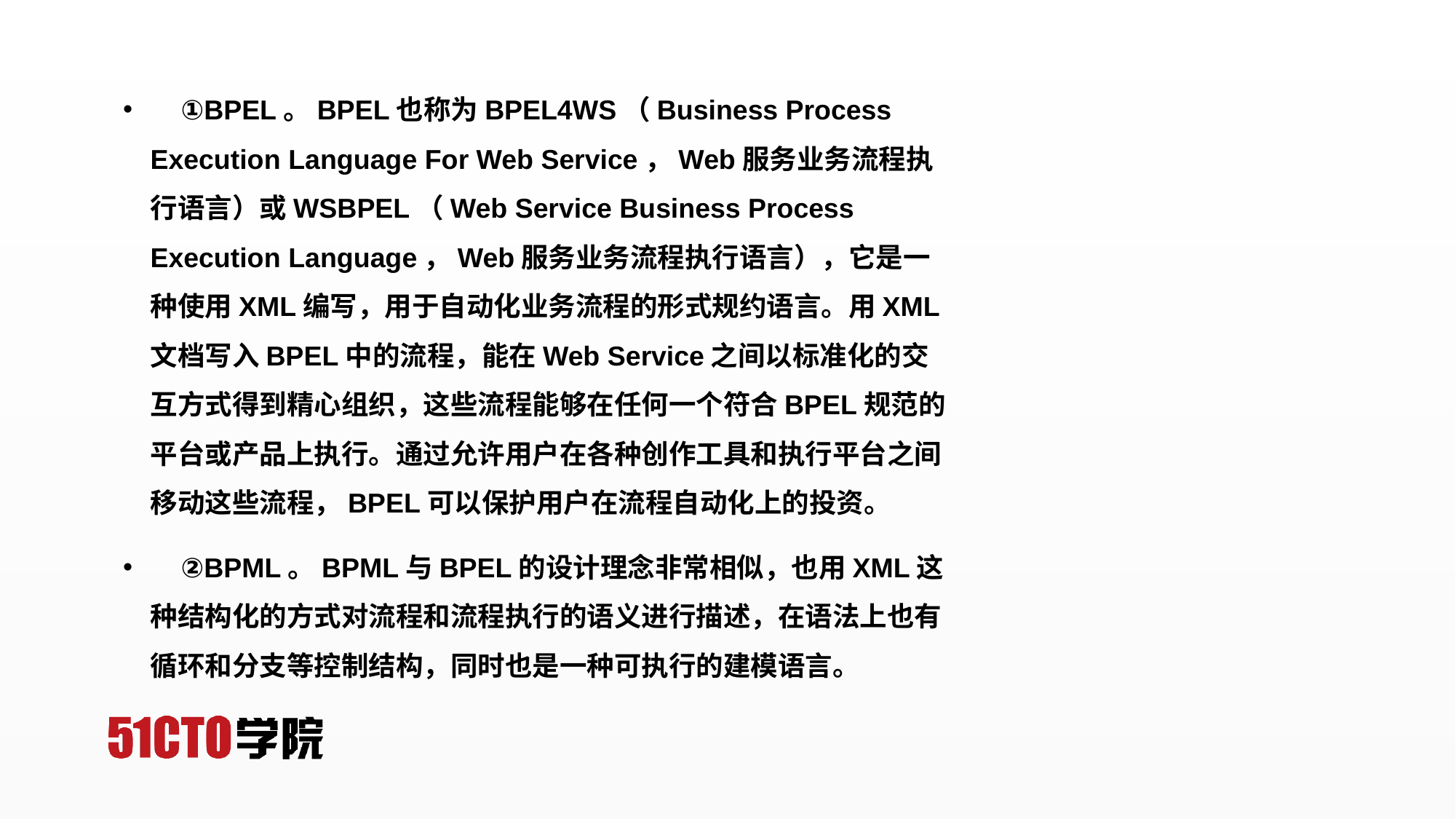

①BPEL。BPEL也称为BPEL4WS（Business Process Execution Language For Web Service，Web服务业务流程执行语言）或WSBPEL（Web Service Business Process Execution Language，Web服务业务流程执行语言），它是一种使用XML编写，用于自动化业务流程的形式规约语言。用XML文档写入BPEL中的流程，能在Web Service之间以标准化的交互方式得到精心组织，这些流程能够在任何一个符合BPEL规范的平台或产品上执行。通过允许用户在各种创作工具和执行平台之间移动这些流程，BPEL可以保护用户在流程自动化上的投资。
    ②BPML。BPML与BPEL的设计理念非常相似，也用XML这种结构化的方式对流程和流程执行的语义进行描述，在语法上也有循环和分支等控制结构，同时也是一种可执行的建模语言。